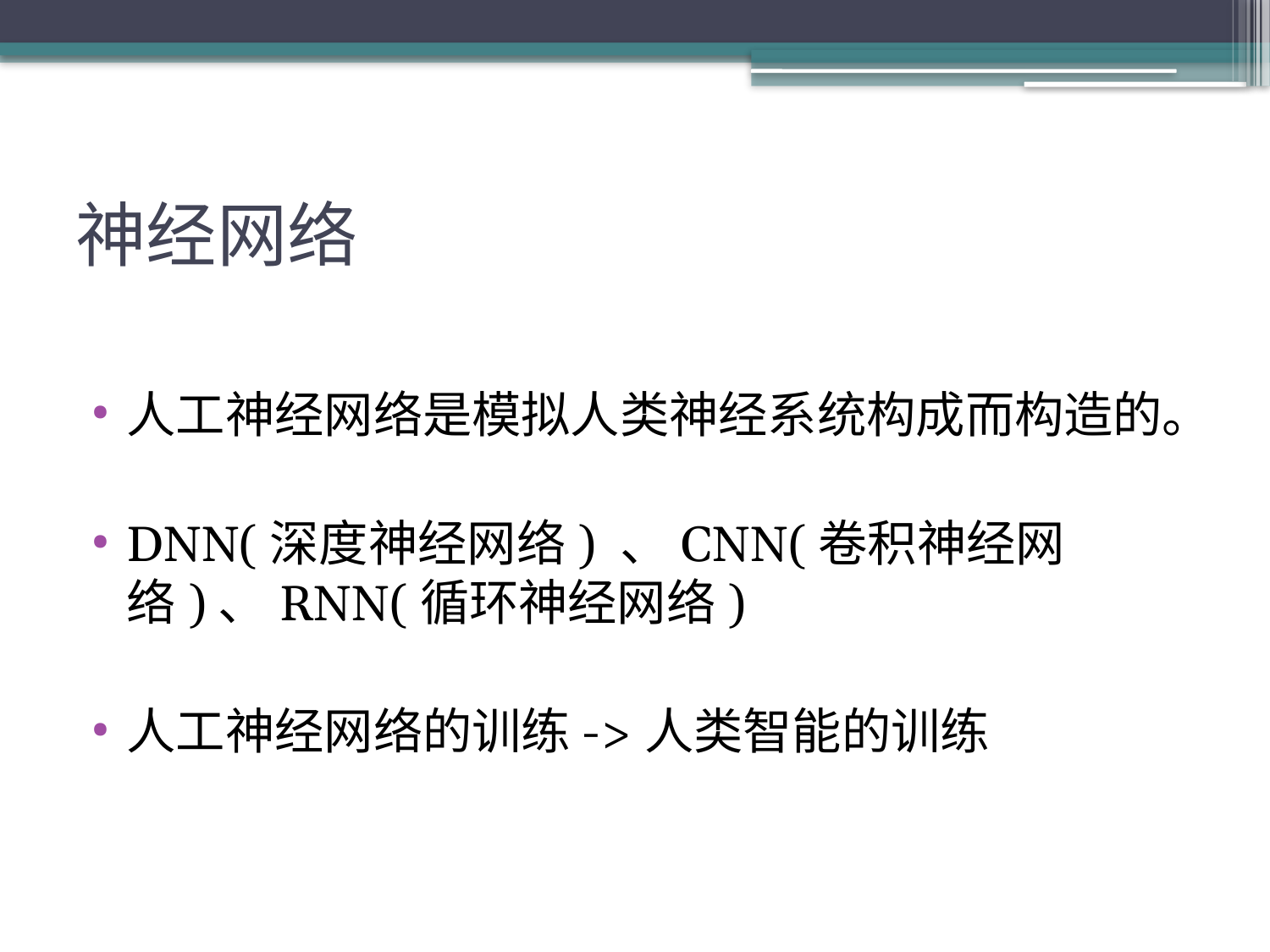

# 神经网络

人工神经网络是模拟人类神经系统构成而构造的。

DNN(深度神经网络) 、CNN(卷积神经网络)、RNN(循环神经网络)

人工神经网络的训练->人类智能的训练